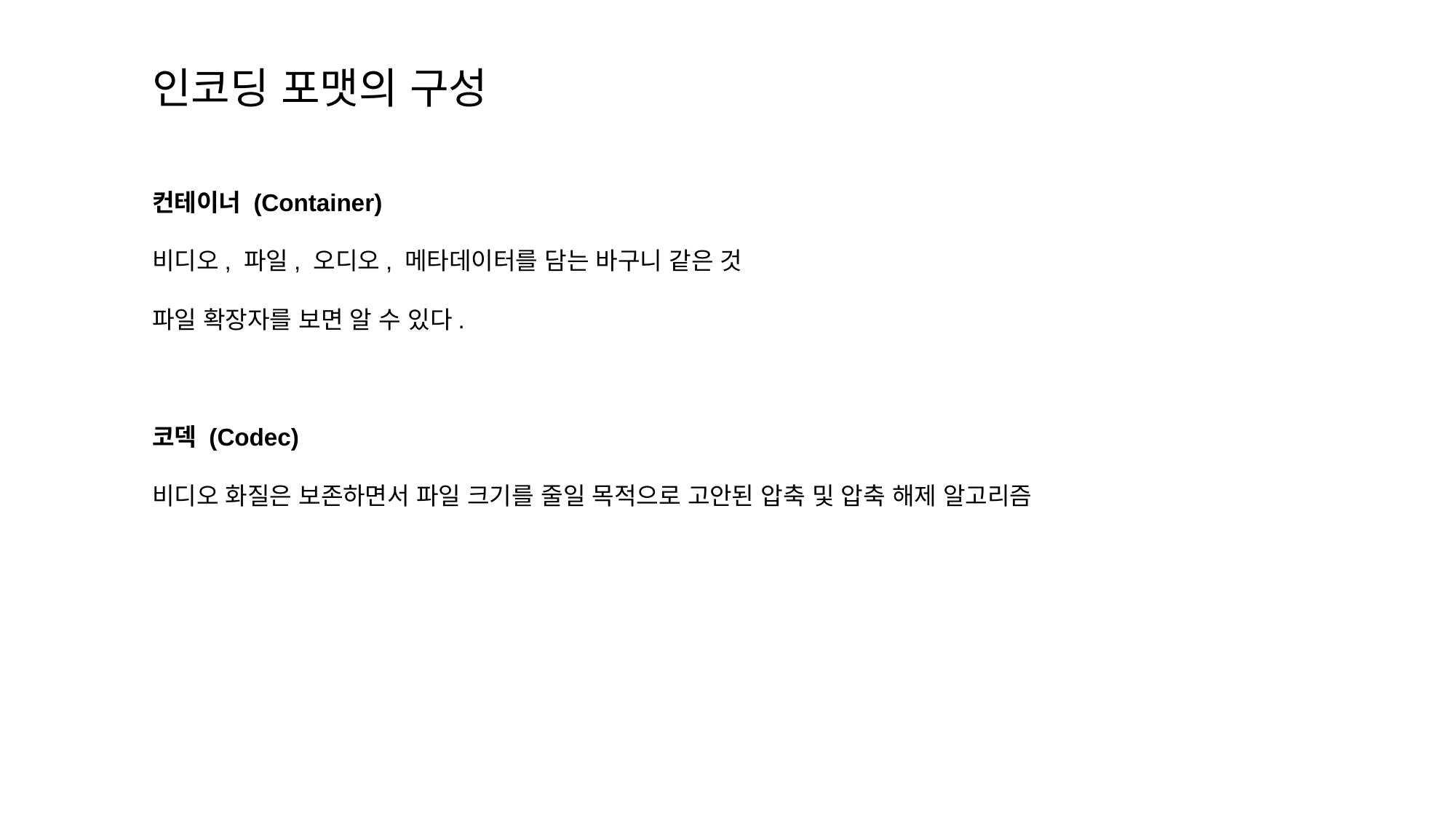

# 인코딩 포맷의 구성
컨테이너 (Container)
비디오, 파일, 오디오, 메타데이터를 담는 바구니 같은 것
파일 확장자를 보면 알 수 있다.

코덱 (Codec)
비디오 화질은 보존하면서 파일 크기를 줄일 목적으로 고안된 압축 및 압축 해제 알고리즘